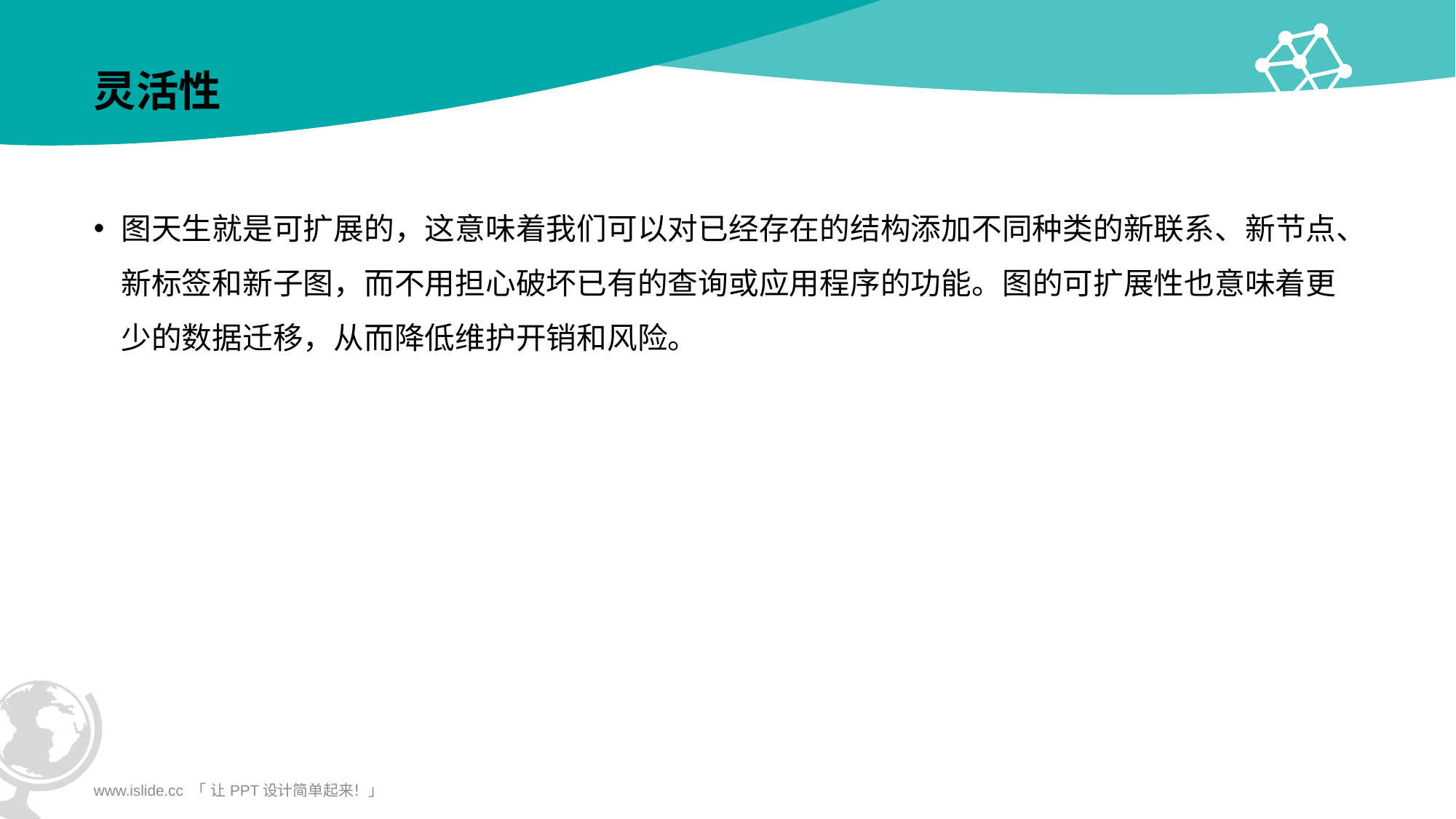

# 灵活性

图天生就是可扩展的，这意味着我们可以对已经存在的结构添加不同种类的新联系、新节点、新标签和新子图，而不用担心破坏已有的查询或应用程序的功能。图的可扩展性也意味着更少的数据迁移，从而降低维护开销和风险。

www.islide.cc 「 让PPT设计简单起来！」
39